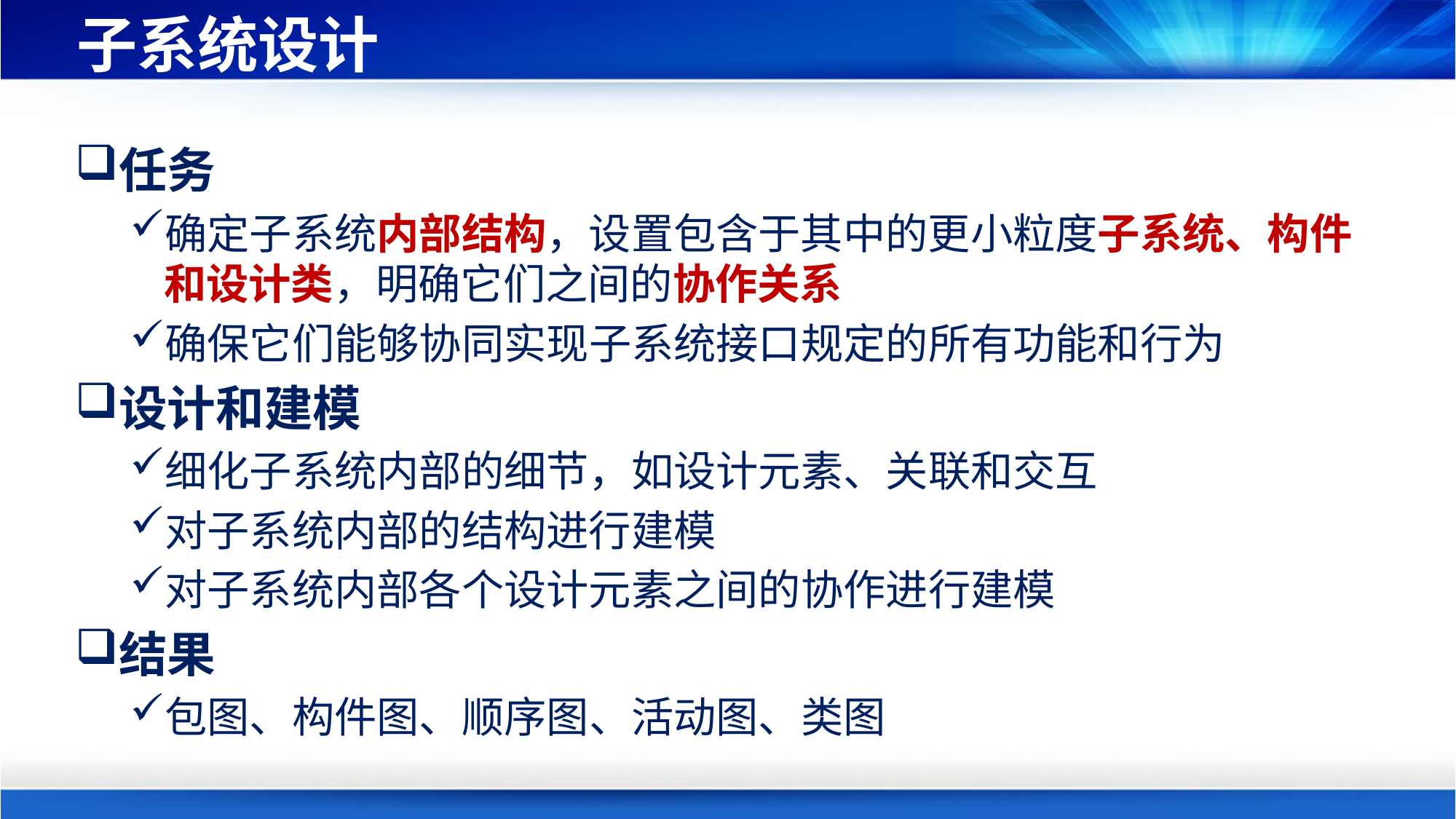

# 子系统设计
任务
确定子系统内部结构，设置包含于其中的更小粒度子系统、构件和设计类，明确它们之间的协作关系
确保它们能够协同实现子系统接口规定的所有功能和行为
设计和建模
细化子系统内部的细节，如设计元素、关联和交互
对子系统内部的结构进行建模
对子系统内部各个设计元素之间的协作进行建模
结果
包图、构件图、顺序图、活动图、类图